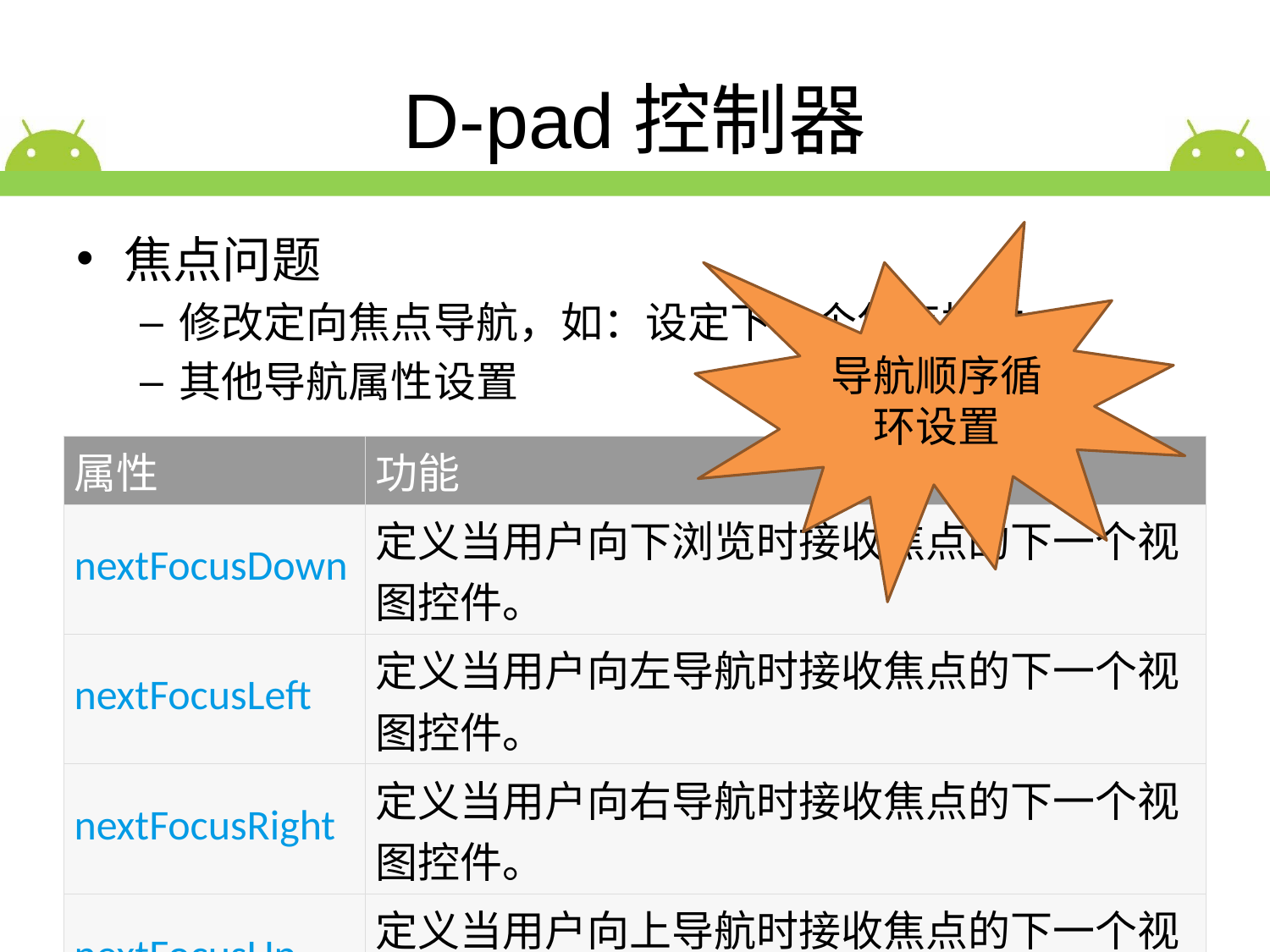

# D-pad控制器
焦点问题
修改定向焦点导航，如：设定下一个焦点控件
其他导航属性设置
导航顺序循环设置
| 属性 | 功能 |
| --- | --- |
| nextFocusDown | 定义当用户向下浏览时接收焦点的下一个视图控件。 |
| nextFocusLeft | 定义当用户向左导航时接收焦点的下一个视图控件。 |
| nextFocusRight | 定义当用户向右导航时接收焦点的下一个视图控件。 |
| nextFocusUp | 定义当用户向上导航时接收焦点的下一个视图控件。 |